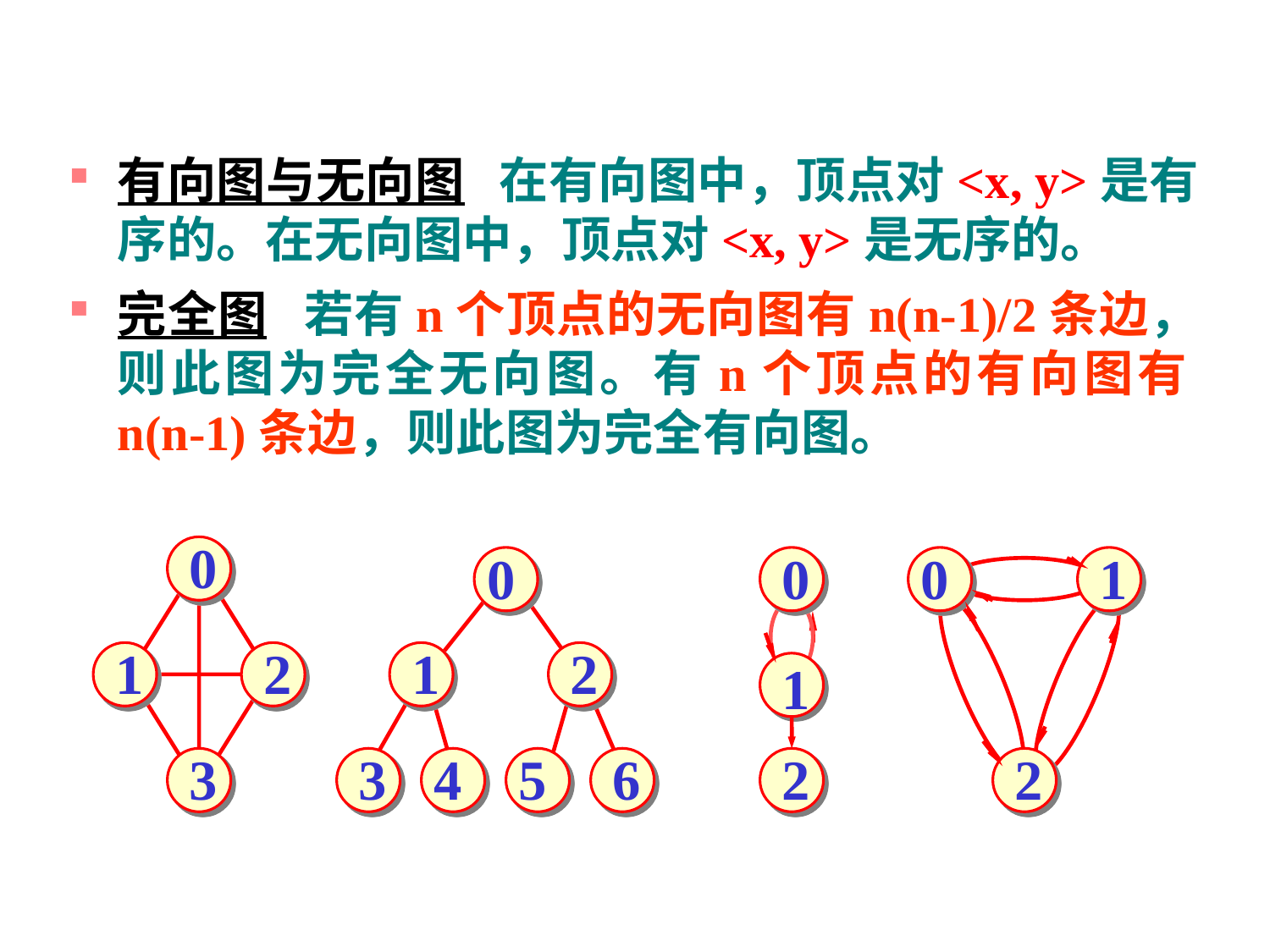

#
有向图与无向图   在有向图中，顶点对<x, y>是有序的。在无向图中，顶点对<x, y>是无序的。
完全图   若有n个顶点的无向图有n(n-1)/2条边，则此图为完全无向图。有n个顶点的有向图有n(n-1)条边，则此图为完全有向图。
0

0
0
0
1

1
2
1
2

1

3
3
4
5
6
2

2

3